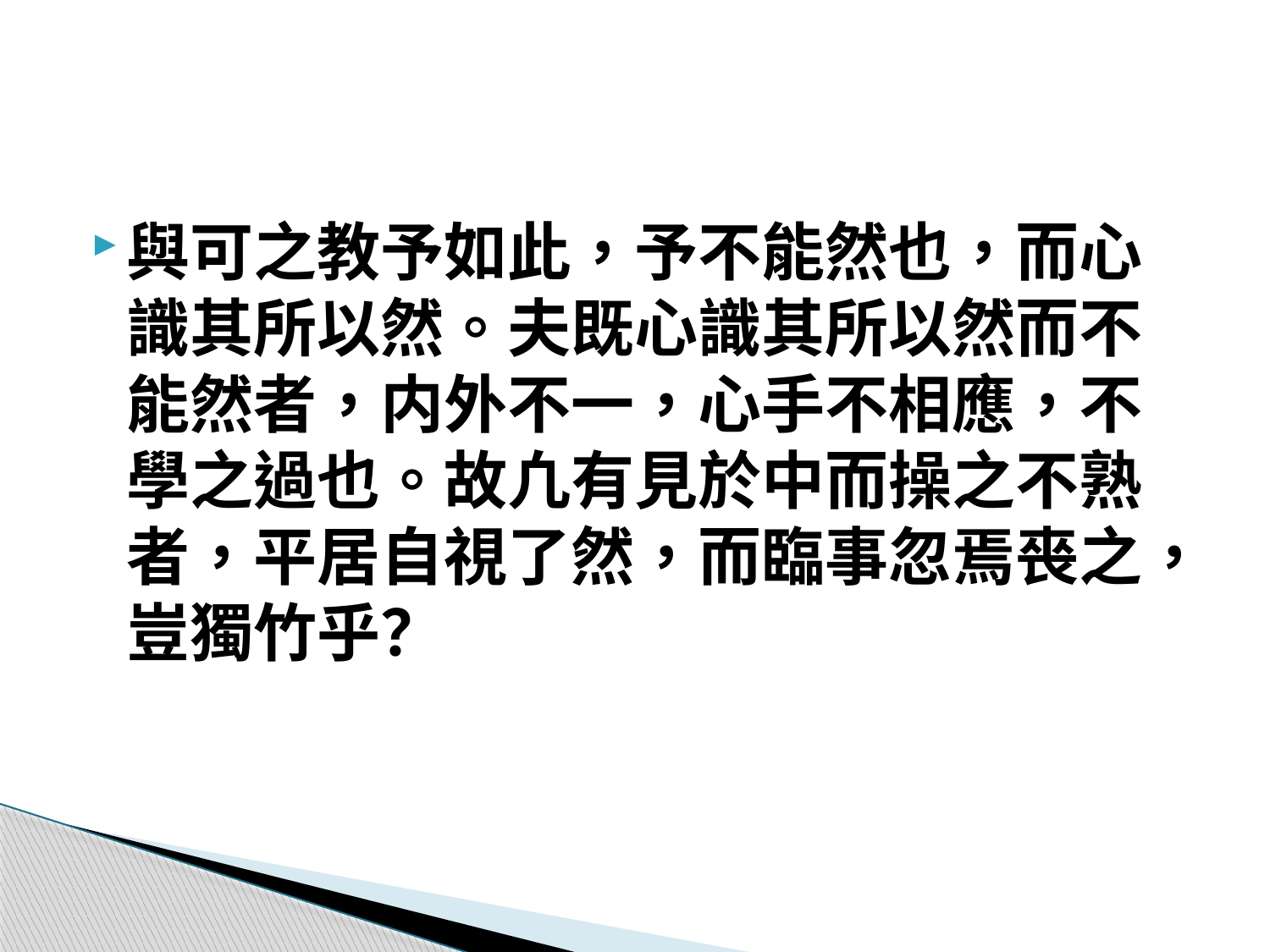

#
與可之教予如此，予不能然也，而心識其所以然。夫既心識其所以然而不能然者，内外不一，心手不相應，不學之過也。故凢有見於中而操之不熟者，平居自視了然，而臨事忽焉䘮之，豈獨竹乎？